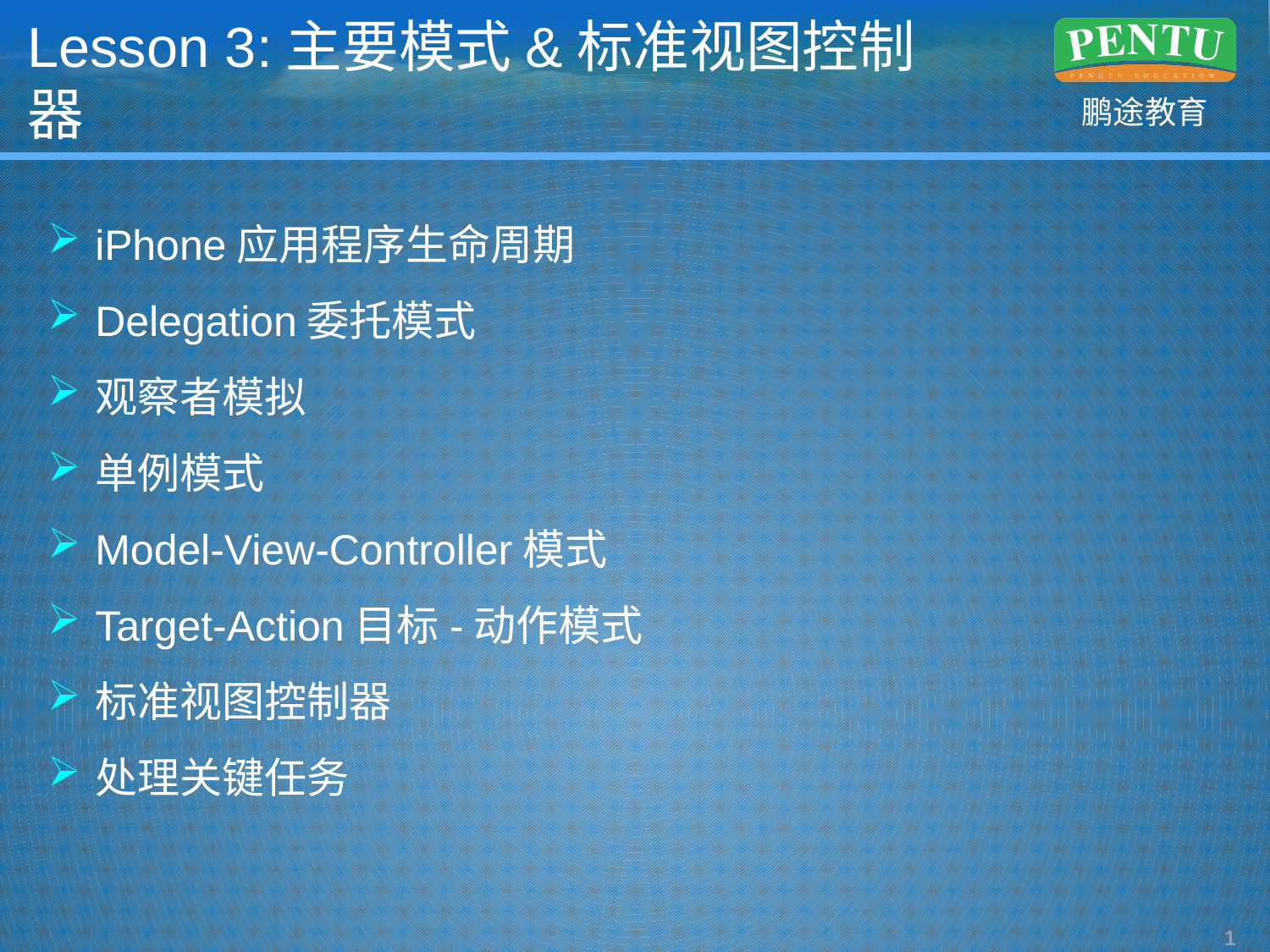

# Lesson 3:主要模式&标准视图控制器
iPhone应用程序生命周期
Delegation委托模式
观察者模拟
单例模式
Model-View-Controller模式
Target-Action目标-动作模式
标准视图控制器
处理关键任务
1